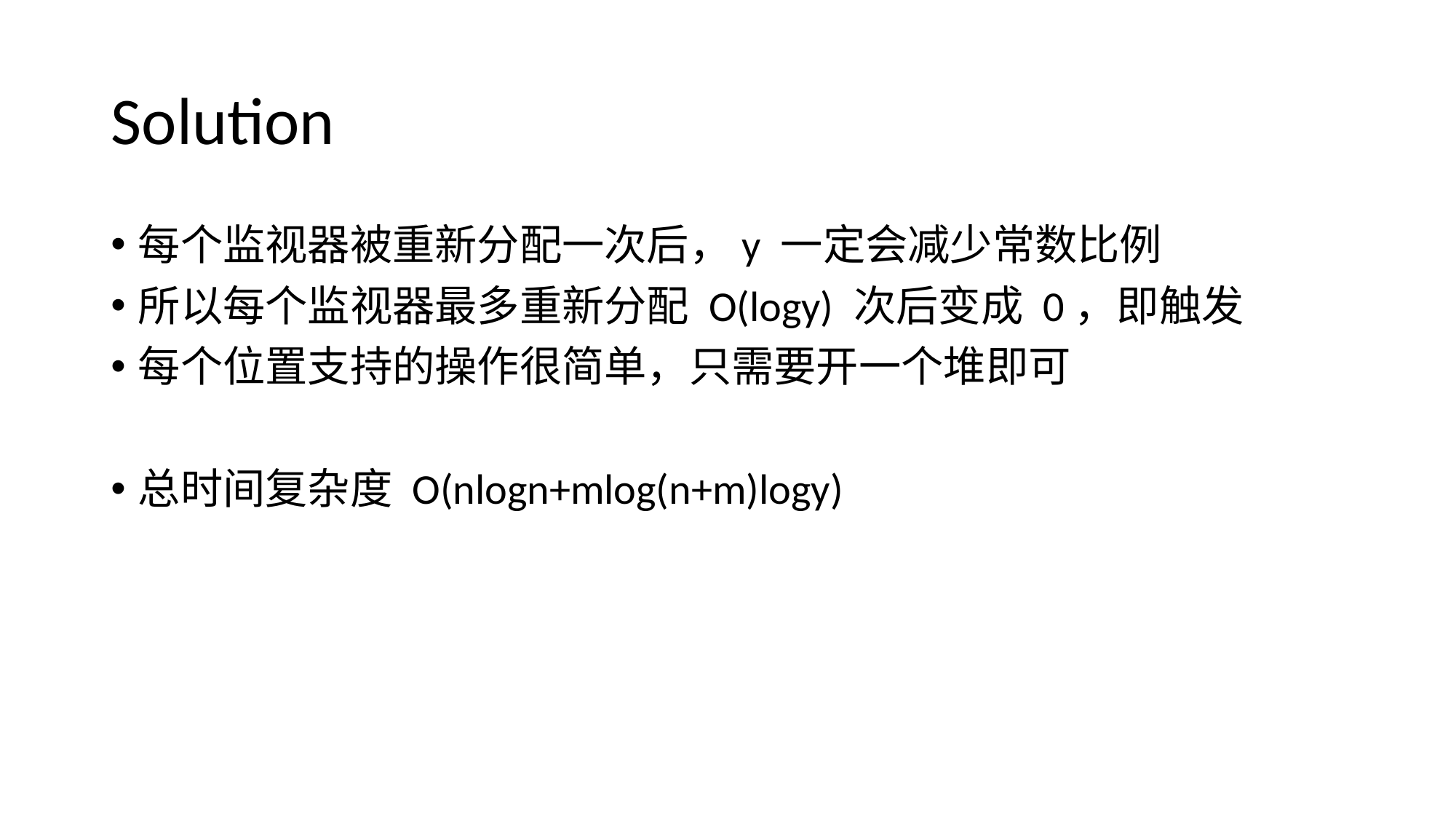

# Solution
每个监视器被重新分配一次后，y 一定会减少常数比例
所以每个监视器最多重新分配 O(logy) 次后变成 0，即触发
每个位置支持的操作很简单，只需要开一个堆即可

总时间复杂度 O(nlogn+mlog(n+m)logy)